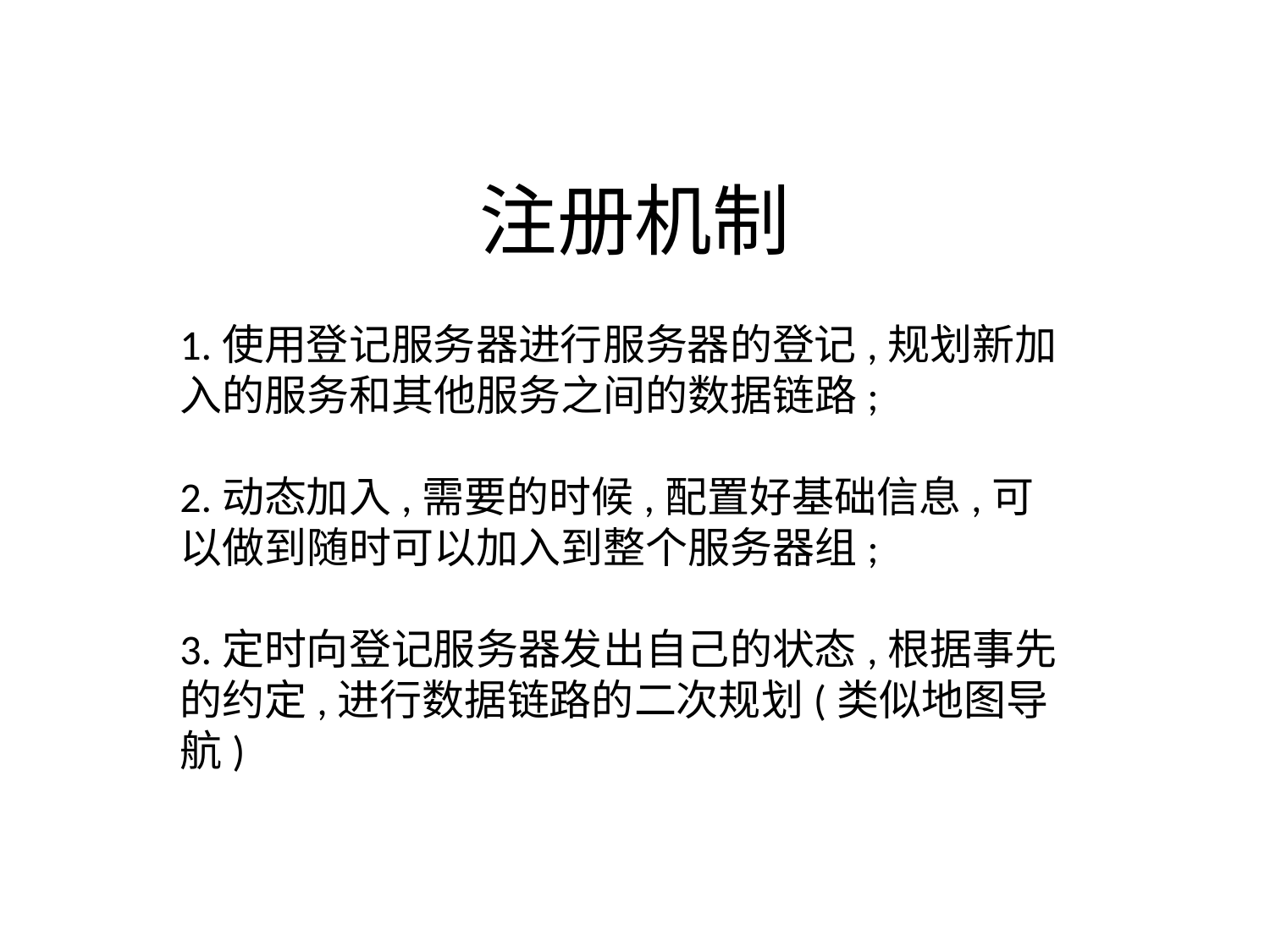

# 注册机制
1.使用登记服务器进行服务器的登记,规划新加入的服务和其他服务之间的数据链路;

2.动态加入,需要的时候,配置好基础信息,可以做到随时可以加入到整个服务器组;

3.定时向登记服务器发出自己的状态,根据事先的约定,进行数据链路的二次规划(类似地图导航)